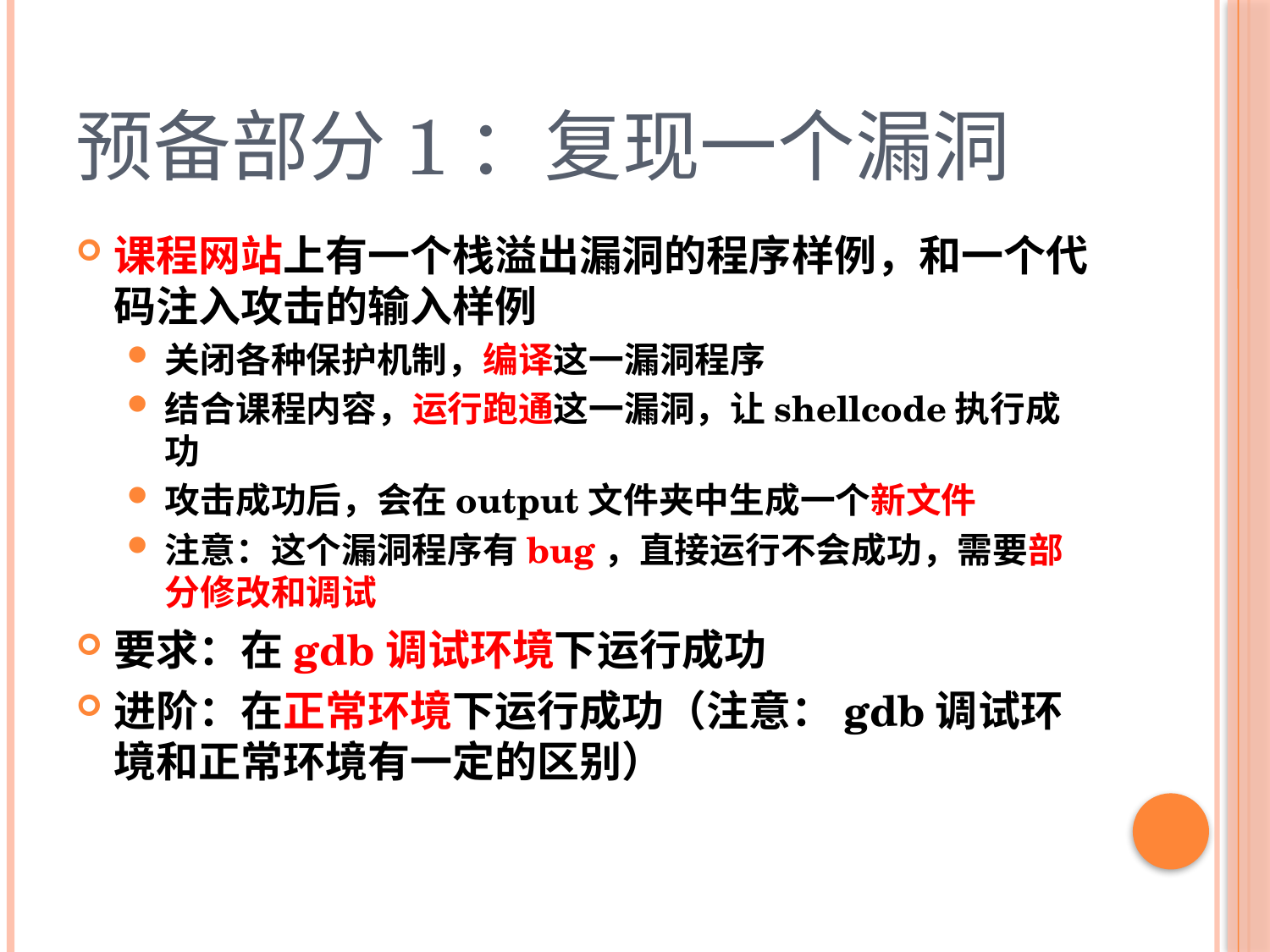

# 预备部分1：复现一个漏洞
课程网站上有一个栈溢出漏洞的程序样例，和一个代码注入攻击的输入样例
关闭各种保护机制，编译这一漏洞程序
结合课程内容，运行跑通这一漏洞，让shellcode执行成功
攻击成功后，会在output文件夹中生成一个新文件
注意：这个漏洞程序有bug，直接运行不会成功，需要部分修改和调试
要求：在gdb调试环境下运行成功
进阶：在正常环境下运行成功（注意：gdb调试环境和正常环境有一定的区别）